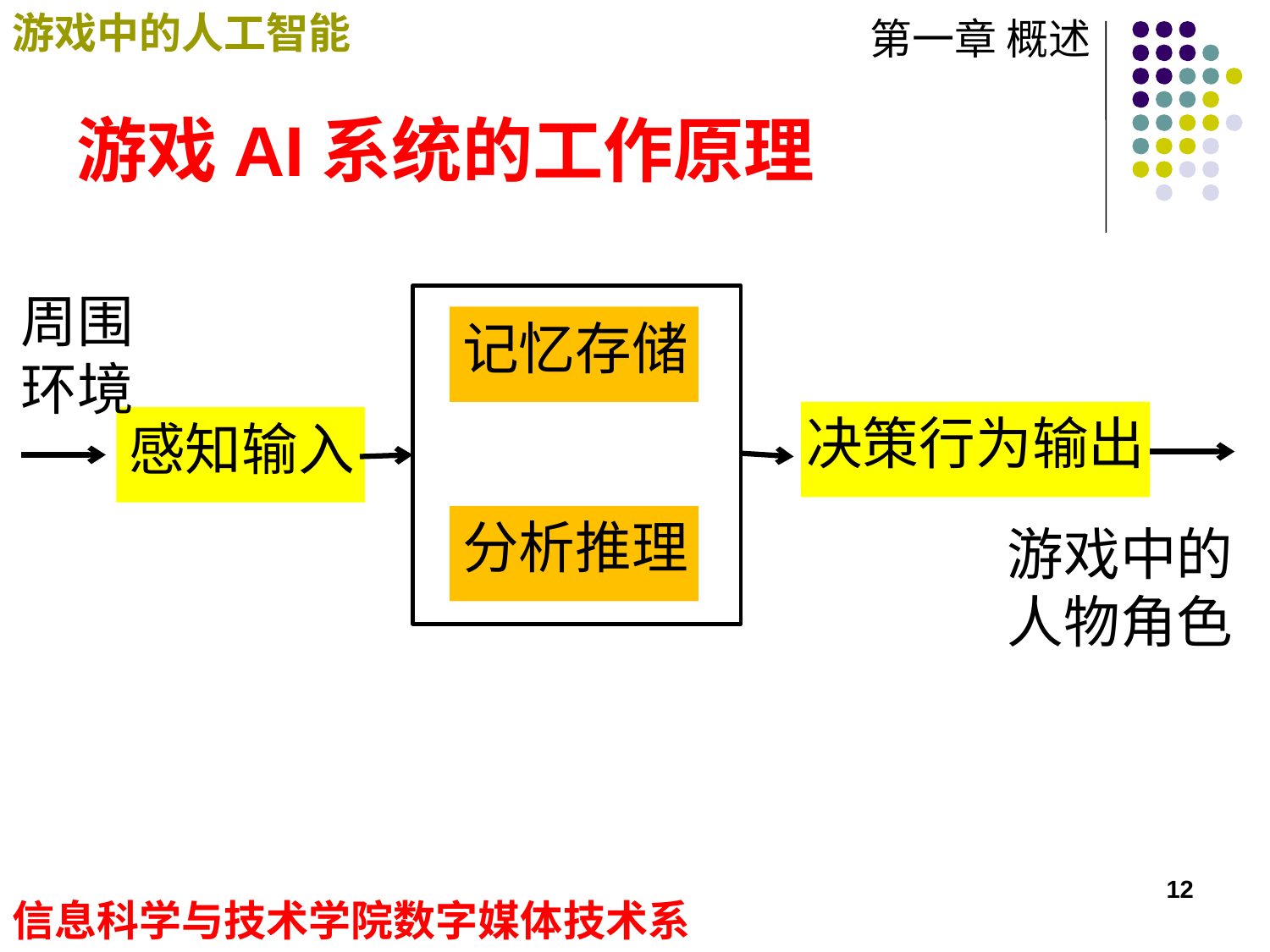

# 游戏AI系统的工作原理
周围环境

记忆存储
决策行为输出

感知输入

分析推理
游戏中的人物角色
12